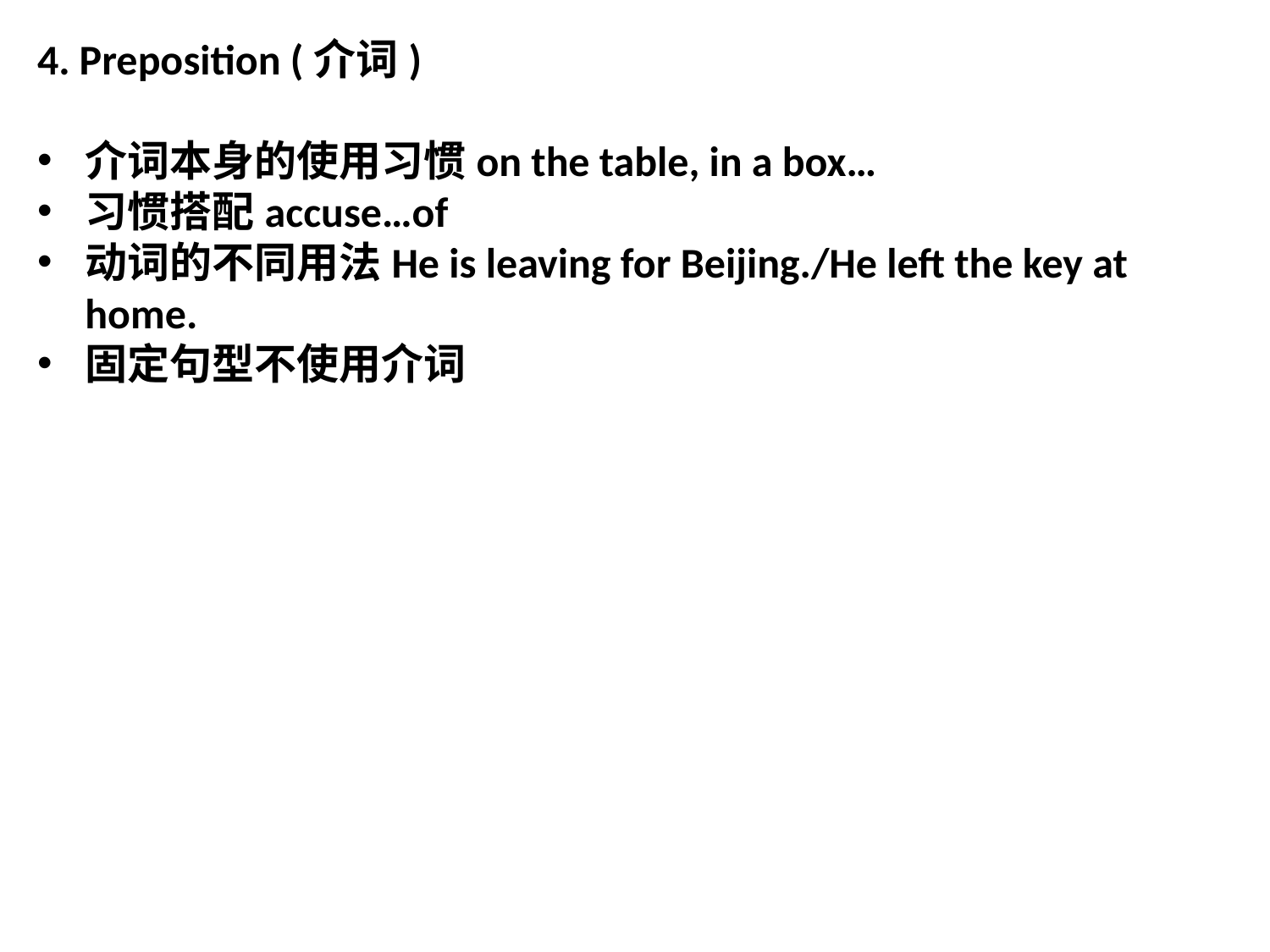

4. Preposition (介词)

介词本身的使用习惯on the table, in a box…
习惯搭配accuse…of
动词的不同用法He is leaving for Beijing./He left the key at home.
固定句型不使用介词